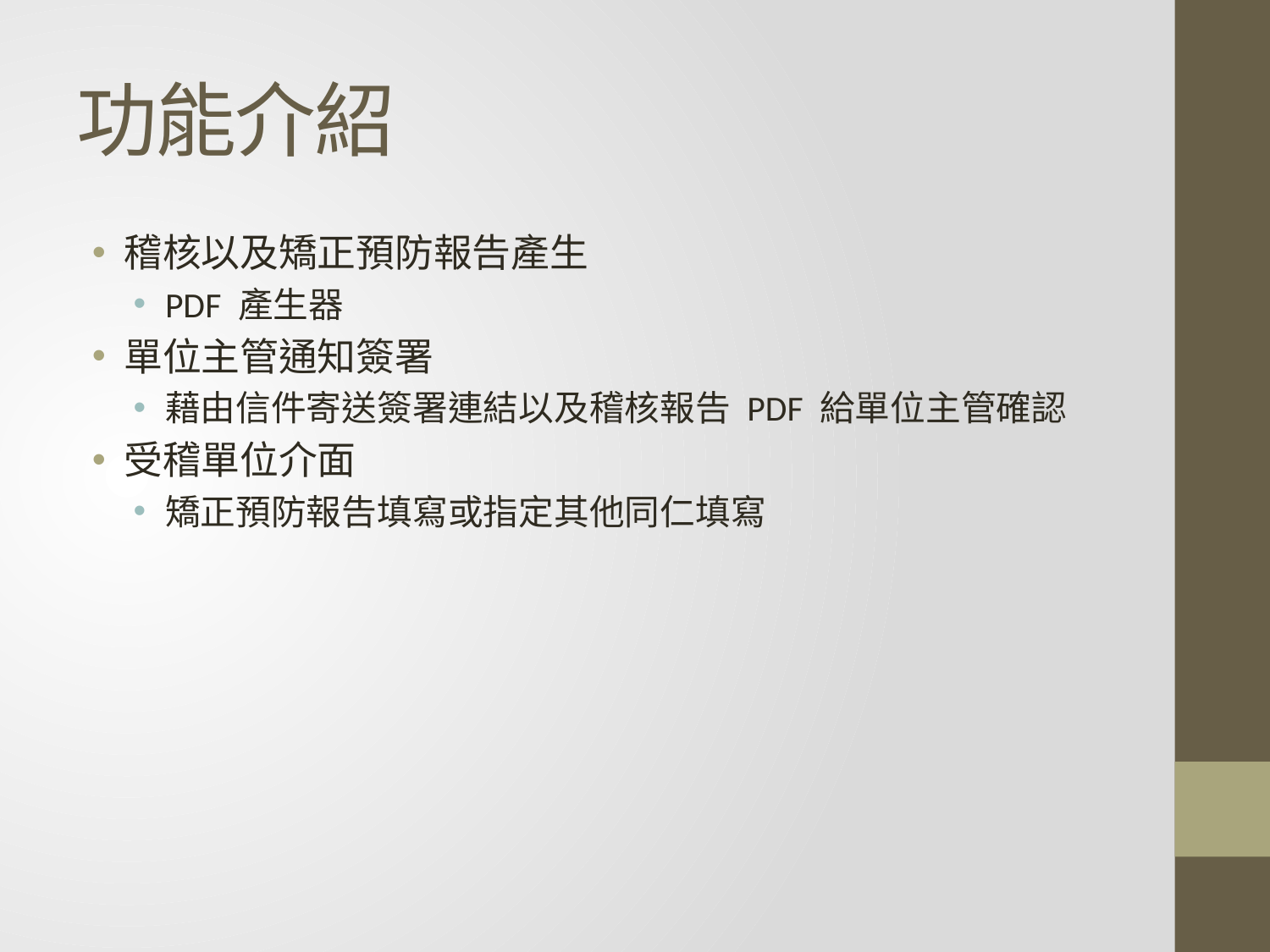

# 功能介紹
稽核以及矯正預防報告產生
PDF 產生器
單位主管通知簽署
藉由信件寄送簽署連結以及稽核報告 PDF 給單位主管確認
受稽單位介面
矯正預防報告填寫或指定其他同仁填寫